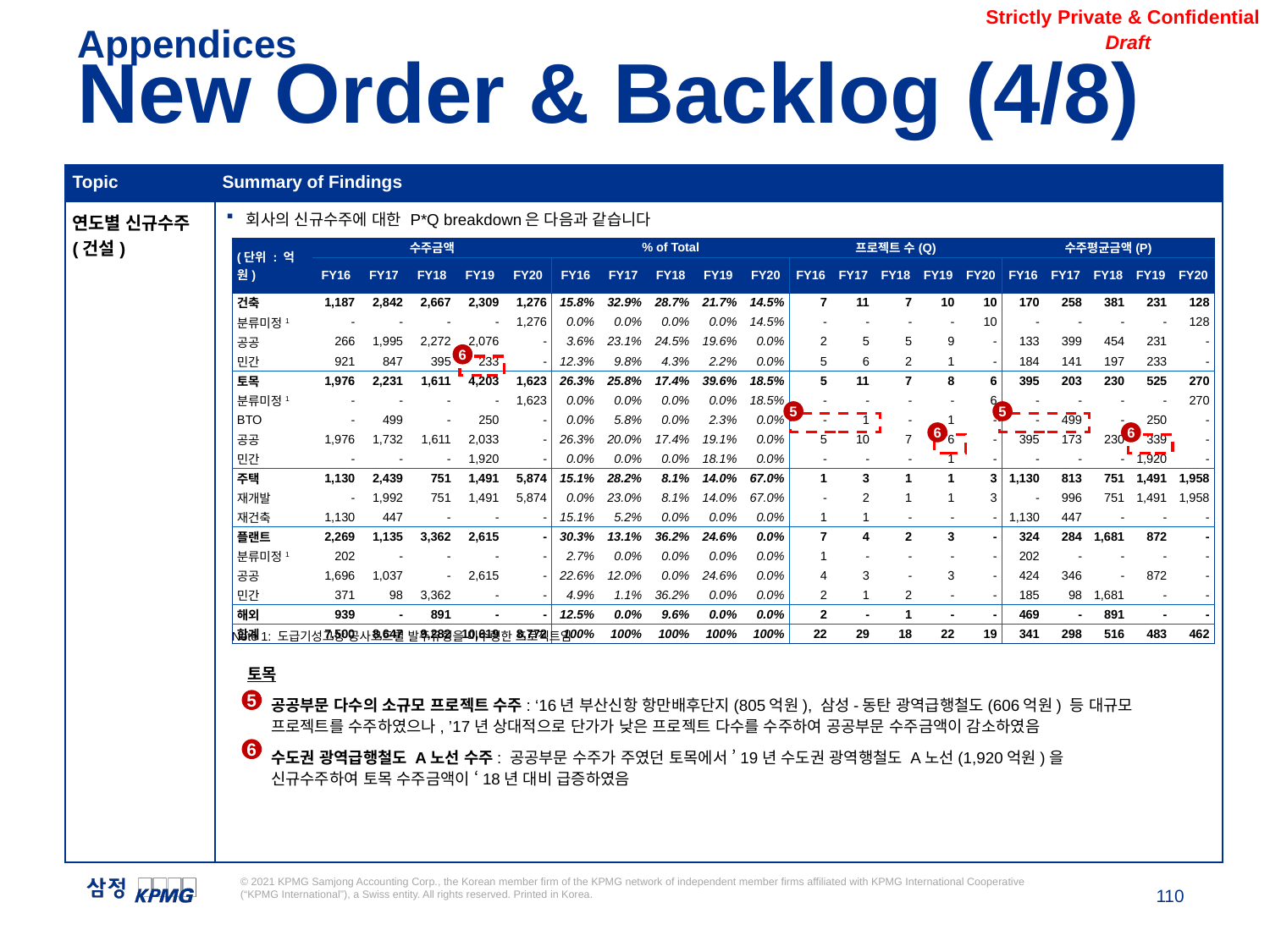

Appendices
New Order & Backlog (4/8)
| Topic | Summary of Findings |
| --- | --- |
| 연도별 신규수주 (건설) | 회사의 신규수주에 대한 P\*Q breakdown은 다음과 같습니다 |
| (단위 : 억원) | 수주금액 |  |  |  |  | % of Total |  |  |  |  | 프로젝트 수(Q) |  |  |  |  | 수주평균금액(P) |  |  |  |  |
| --- | --- | --- | --- | --- | --- | --- | --- | --- | --- | --- | --- | --- | --- | --- | --- | --- | --- | --- | --- | --- |
|  | FY16 | FY17 | FY18 | FY19 | FY20 | FY16 | FY17 | FY18 | FY19 | FY20 | FY16 | FY17 | FY18 | FY19 | FY20 | FY16 | FY17 | FY18 | FY19 | FY20 |
| 건축 | 1,187 | 2,842 | 2,667 | 2,309 | 1,276 | 15.8% | 32.9% | 28.7% | 21.7% | 14.5% | 7 | 11 | 7 | 10 | 10 | 170 | 258 | 381 | 231 | 128 |
| 분류미정1 | - | - | - | - | 1,276 | 0.0% | 0.0% | 0.0% | 0.0% | 14.5% | - | - | - | - | 10 | - | - | - | - | 128 |
| 공공 | 266 | 1,995 | 2,272 | 2,076 | - | 3.6% | 23.1% | 24.5% | 19.6% | 0.0% | 2 | 5 | 5 | 9 | - | 133 | 399 | 454 | 231 | - |
| 민간 | 921 | 847 | 395 | 233 | - | 12.3% | 9.8% | 4.3% | 2.2% | 0.0% | 5 | 6 | 2 | 1 | - | 184 | 141 | 197 | 233 | - |
| 토목 | 1,976 | 2,231 | 1,611 | 4,203 | 1,623 | 26.3% | 25.8% | 17.4% | 39.6% | 18.5% | 5 | 11 | 7 | 8 | 6 | 395 | 203 | 230 | 525 | 270 |
| 분류미정1 | - | - | - | - | 1,623 | 0.0% | 0.0% | 0.0% | 0.0% | 18.5% | - | - | - | - | 6 | - | - | - | - | 270 |
| BTO | - | 499 | - | 250 | - | 0.0% | 5.8% | 0.0% | 2.3% | 0.0% | - | 1 | - | 1 | - | - | 499 | - | 250 | - |
| 공공 | 1,976 | 1,732 | 1,611 | 2,033 | - | 26.3% | 20.0% | 17.4% | 19.1% | 0.0% | 5 | 10 | 7 | 6 | - | 395 | 173 | 230 | 339 | - |
| 민간 | - | - | - | 1,920 | - | 0.0% | 0.0% | 0.0% | 18.1% | 0.0% | - | - | - | 1 | - | - | - | - | 1,920 | - |
| 주택 | 1,130 | 2,439 | 751 | 1,491 | 5,874 | 15.1% | 28.2% | 8.1% | 14.0% | 67.0% | 1 | 3 | 1 | 1 | 3 | 1,130 | 813 | 751 | 1,491 | 1,958 |
| 재개발 | - | 1,992 | 751 | 1,491 | 5,874 | 0.0% | 23.0% | 8.1% | 14.0% | 67.0% | - | 2 | 1 | 1 | 3 | - | 996 | 751 | 1,491 | 1,958 |
| 재건축 | 1,130 | 447 | - | - | - | 15.1% | 5.2% | 0.0% | 0.0% | 0.0% | 1 | 1 | - | - | - | 1,130 | 447 | - | - | - |
| 플랜트 | 2,269 | 1,135 | 3,362 | 2,615 | - | 30.3% | 13.1% | 36.2% | 24.6% | 0.0% | 7 | 4 | 2 | 3 | - | 324 | 284 | 1,681 | 872 | - |
| 분류미정1 | 202 | - | - | - | - | 2.7% | 0.0% | 0.0% | 0.0% | 0.0% | 1 | - | - | - | - | 202 | - | - | - | - |
| 공공 | 1,696 | 1,037 | - | 2,615 | - | 22.6% | 12.0% | 0.0% | 24.6% | 0.0% | 4 | 3 | - | 3 | - | 424 | 346 | - | 872 | - |
| 민간 | 371 | 98 | 3,362 | - | - | 4.9% | 1.1% | 36.2% | 0.0% | 0.0% | 2 | 1 | 2 | - | - | 185 | 98 | 1,681 | - | - |
| 해외 | 939 | - | 891 | - | - | 12.5% | 0.0% | 9.6% | 0.0% | 0.0% | 2 | - | 1 | - | - | 469 | - | 891 | - | - |
| 합계 | 7,500 | 8,647 | 9,282 | 10,619 | 8,772 | 100% | 100% | 100% | 100% | 100% | 22 | 29 | 18 | 22 | 19 | 341 | 298 | 516 | 483 | 462 |
6

5
5

6
6

Note 1: 도급기성고상 공사코드별 발주유형을 미수령한 프로젝트임
토목
공공부문 다수의 소규모 프로젝트 수주: ‘16년 부산신항 항만배후단지(805억원), 삼성-동탄 광역급행철도(606억원) 등 대규모 프로젝트를 수주하였으나, ’17년 상대적으로 단가가 낮은 프로젝트 다수를 수주하여 공공부문 수주금액이 감소하였음
수도권 광역급행철도 A노선 수주: 공공부문 수주가 주였던 토목에서 ’19년 수도권 광역행철도 A노선(1,920억원)을 신규수주하여 토목 수주금액이 ‘18년 대비 급증하였음
5
6